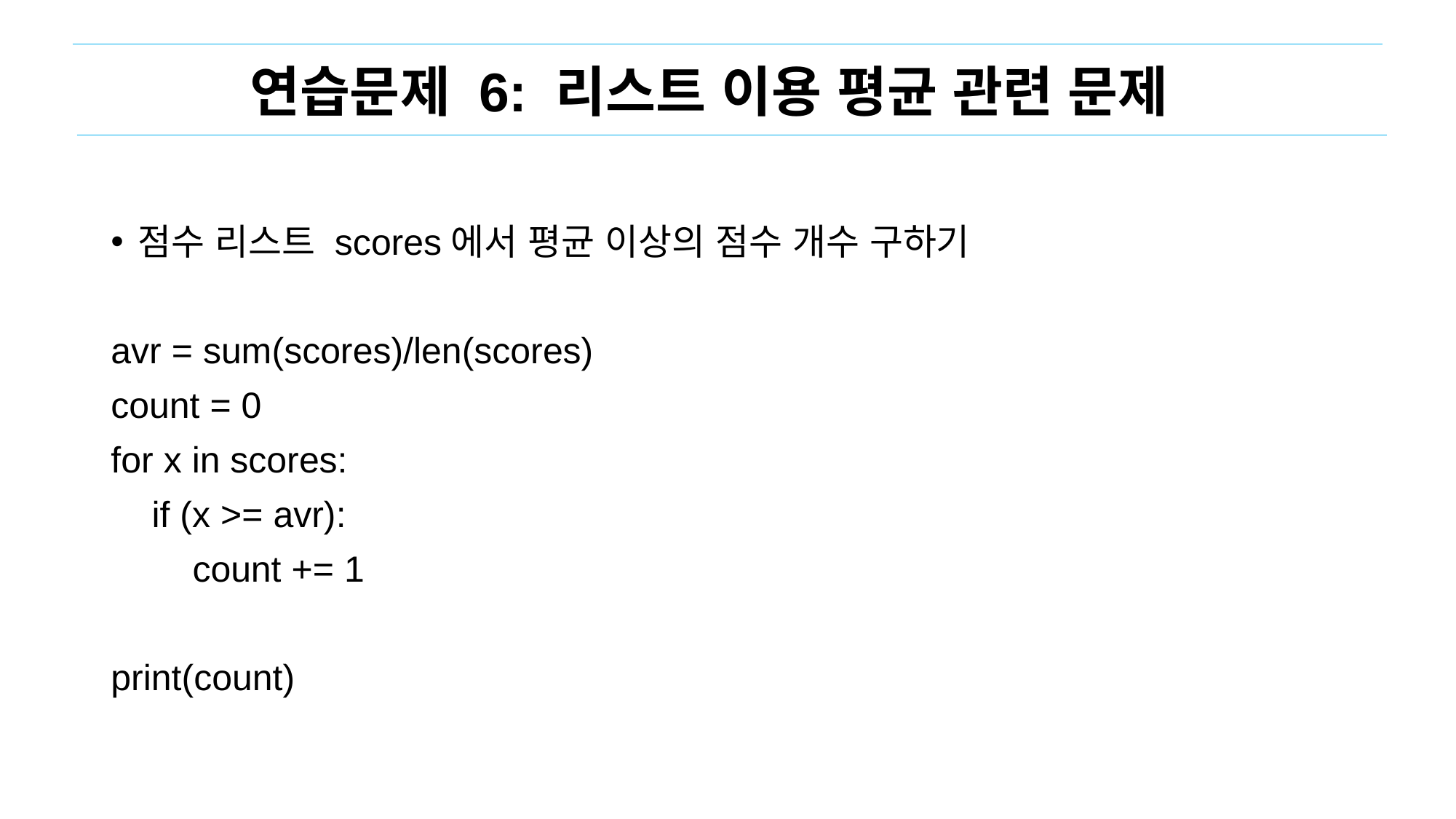

연습문제 6: 리스트 이용 평균 관련 문제
점수 리스트 scores에서 평균 이상의 점수 개수 구하기

avr = sum(scores)/len(scores)
count = 0
for x in scores:
    if (x >= avr):
        count += 1

print(count)